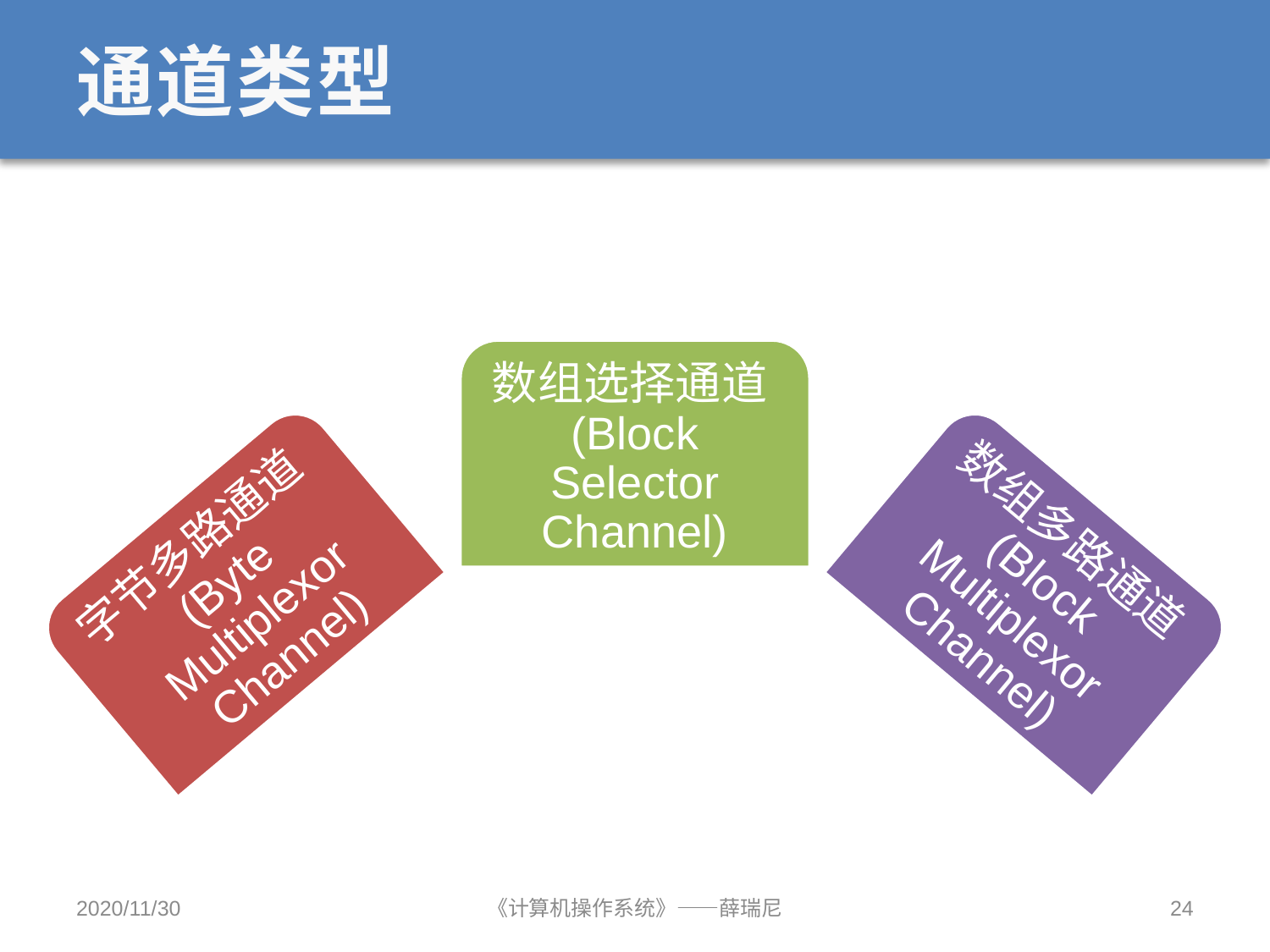

# 通道类型
字节多路通道(Byte Multiplexor Channel)
数组选择通道(Block Selector Channel)
数组多路通道(Block Multiplexor Channel)
2020/11/30
《计算机操作系统》——薛瑞尼
24